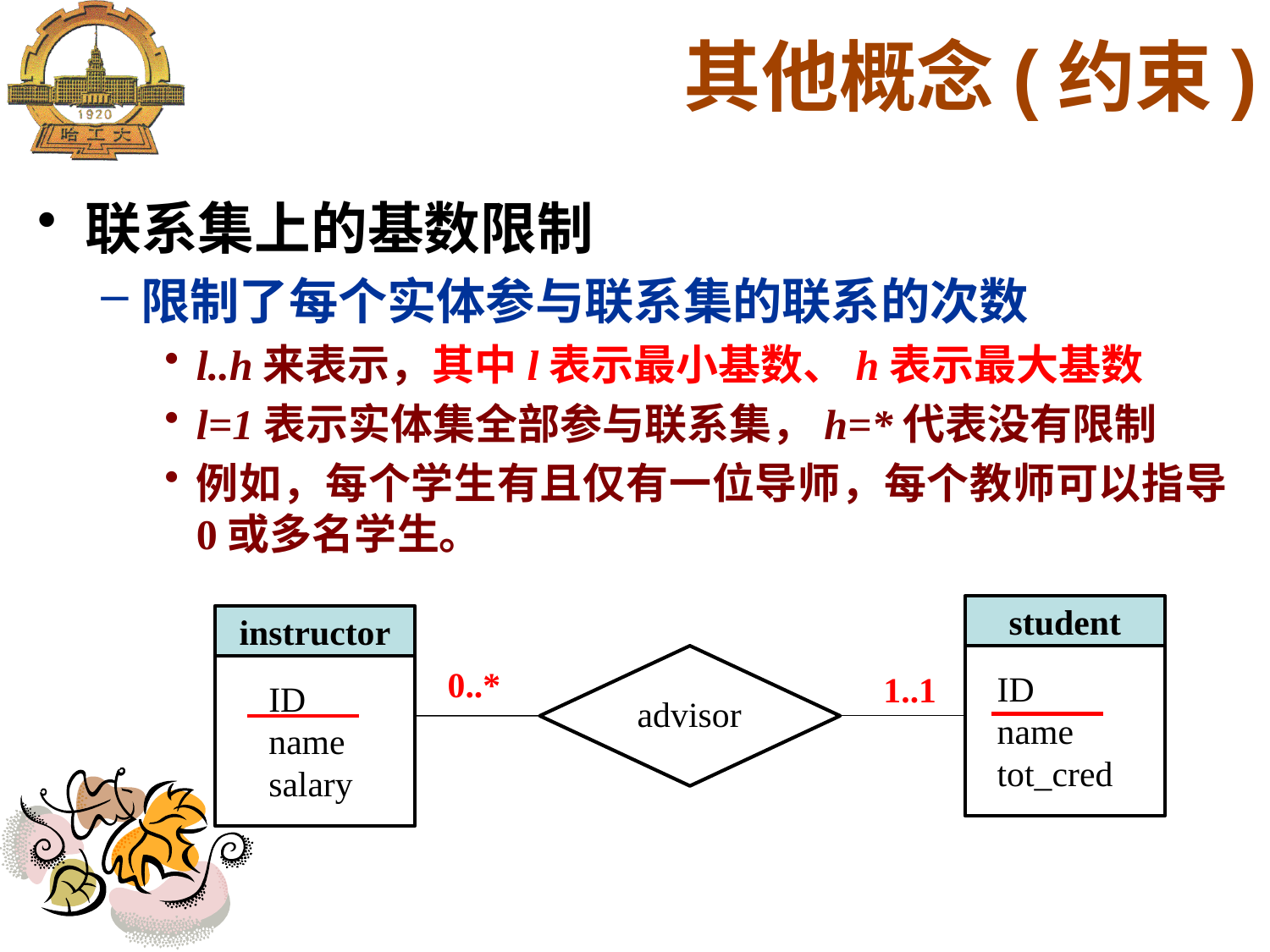

其他概念(约束)
联系集上的基数限制
限制了每个实体参与联系集的联系的次数
l..h来表示，其中l表示最小基数、h表示最大基数
l=1表示实体集全部参与联系集，h=*代表没有限制
例如，每个学生有且仅有一位导师，每个教师可以指导0或多名学生。

student
instructor

0..*
ID
name
tot_cred
1..1
ID
name
salary
advisor